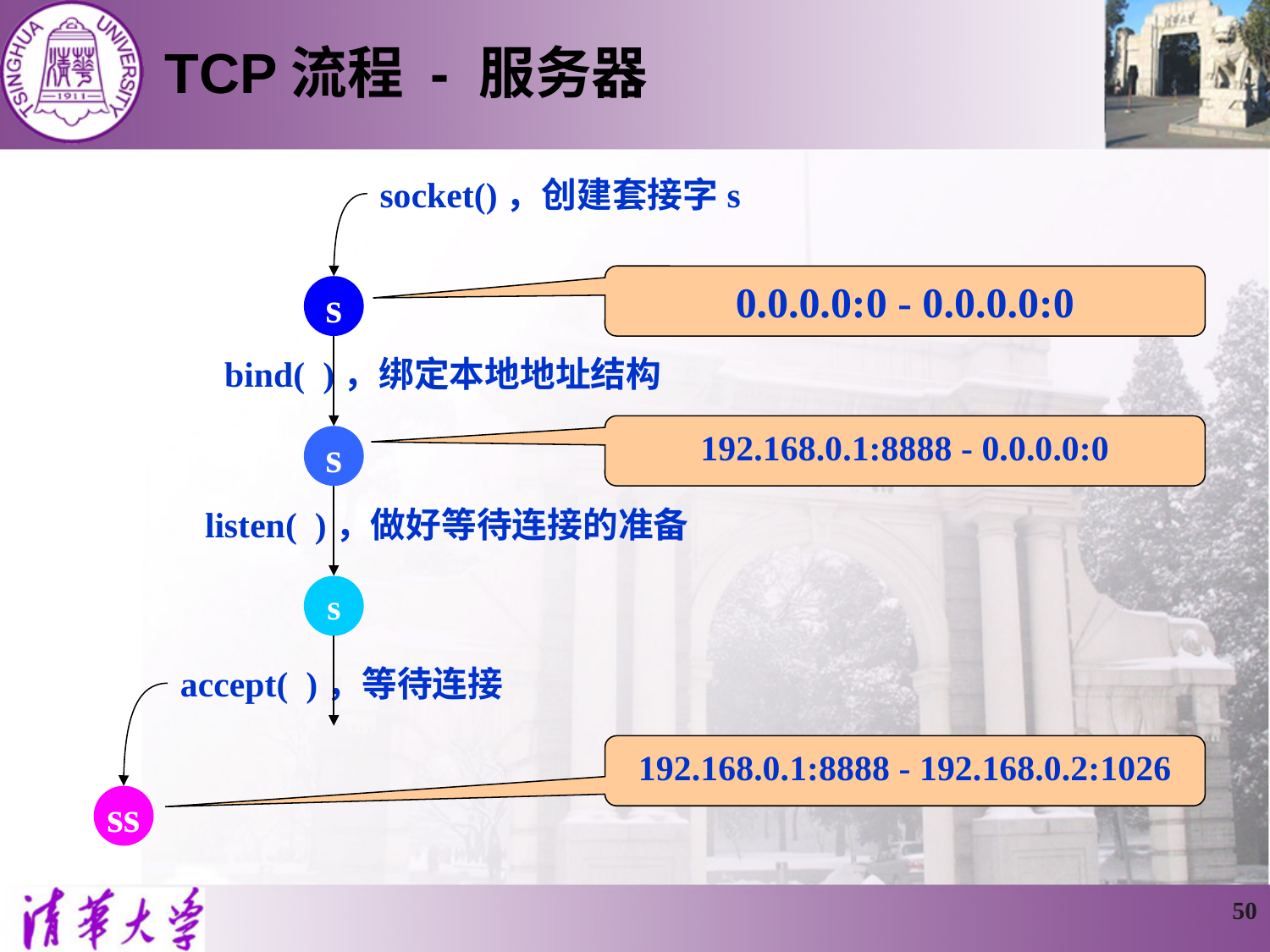

# TCP流程 - 服务器
socket()，创建套接字s
0.0.0.0:0 - 0.0.0.0:0
s
bind(  )，绑定本地地址结构
192.168.0.1:8888 - 0.0.0.0:0
s
listen(  )，做好等待连接的准备
s
accept(  )，等待连接
192.168.0.1:8888 - 192.168.0.2:1026
ss
50